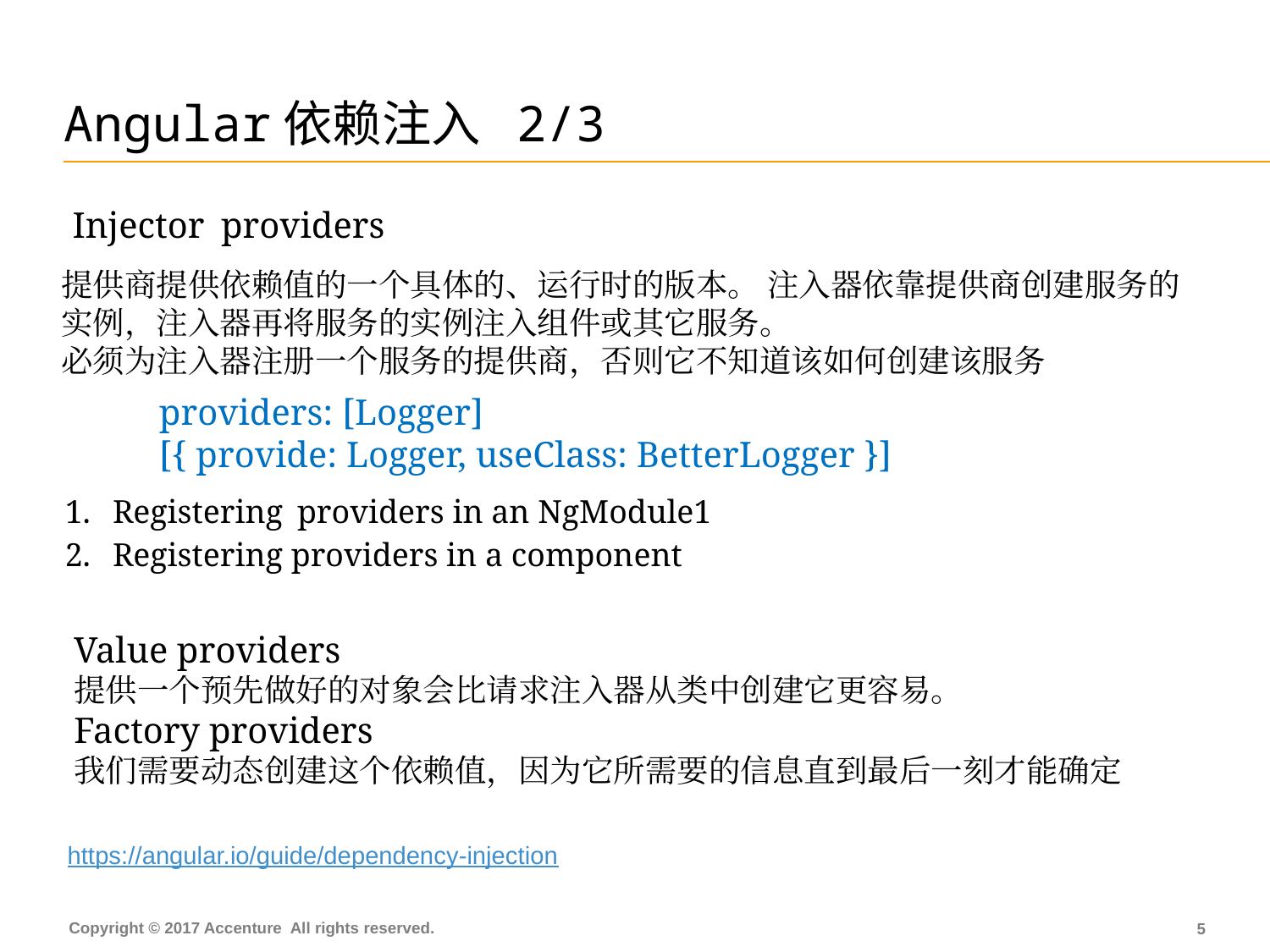

# Angular依赖注入 2/3
Injector providers

提供商提供依赖值的一个具体的、运行时的版本。 注入器依靠提供商创建服务的实例，注入器再将服务的实例注入组件或其它服务。
必须为注入器注册一个服务的提供商，否则它不知道该如何创建该服务

providers: [Logger]
[{ provide: Logger, useClass: BetterLogger }]
Registering providers in an NgModule1
Registering providers in a component

Value providers
提供一个预先做好的对象会比请求注入器从类中创建它更容易。
Factory providers
我们需要动态创建这个依赖值，因为它所需要的信息直到最后一刻才能确定
https://angular.io/guide/dependency-injection

5
Copyright © 2017 Accenture  All rights reserved.